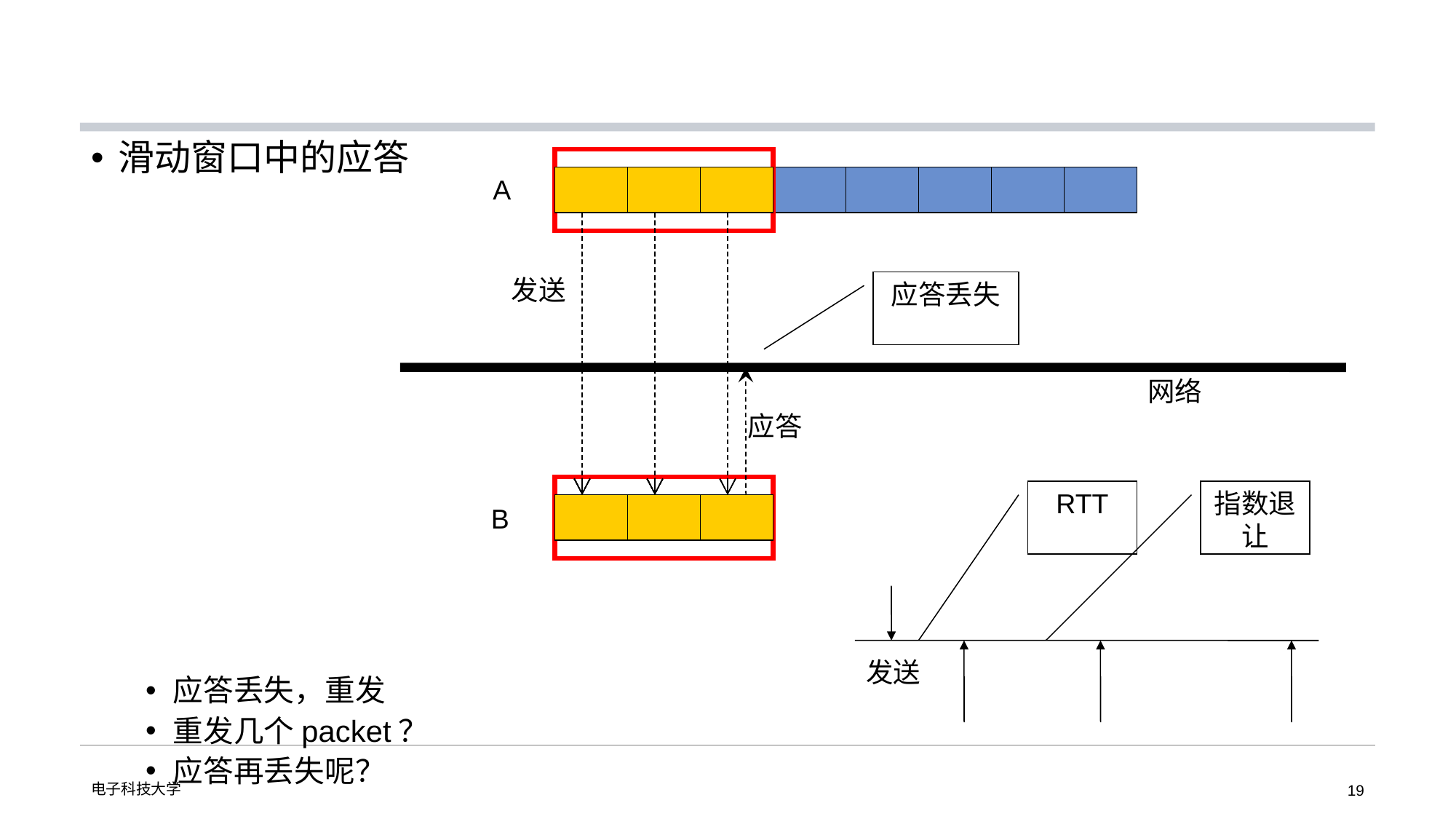

#
滑动窗口中的应答

应答丢失，重发
重发几个packet？
应答再丢失呢？

A

发送
应答丢失

网络
应答

RTT
指数退让

B

发送
电子科技大学
19